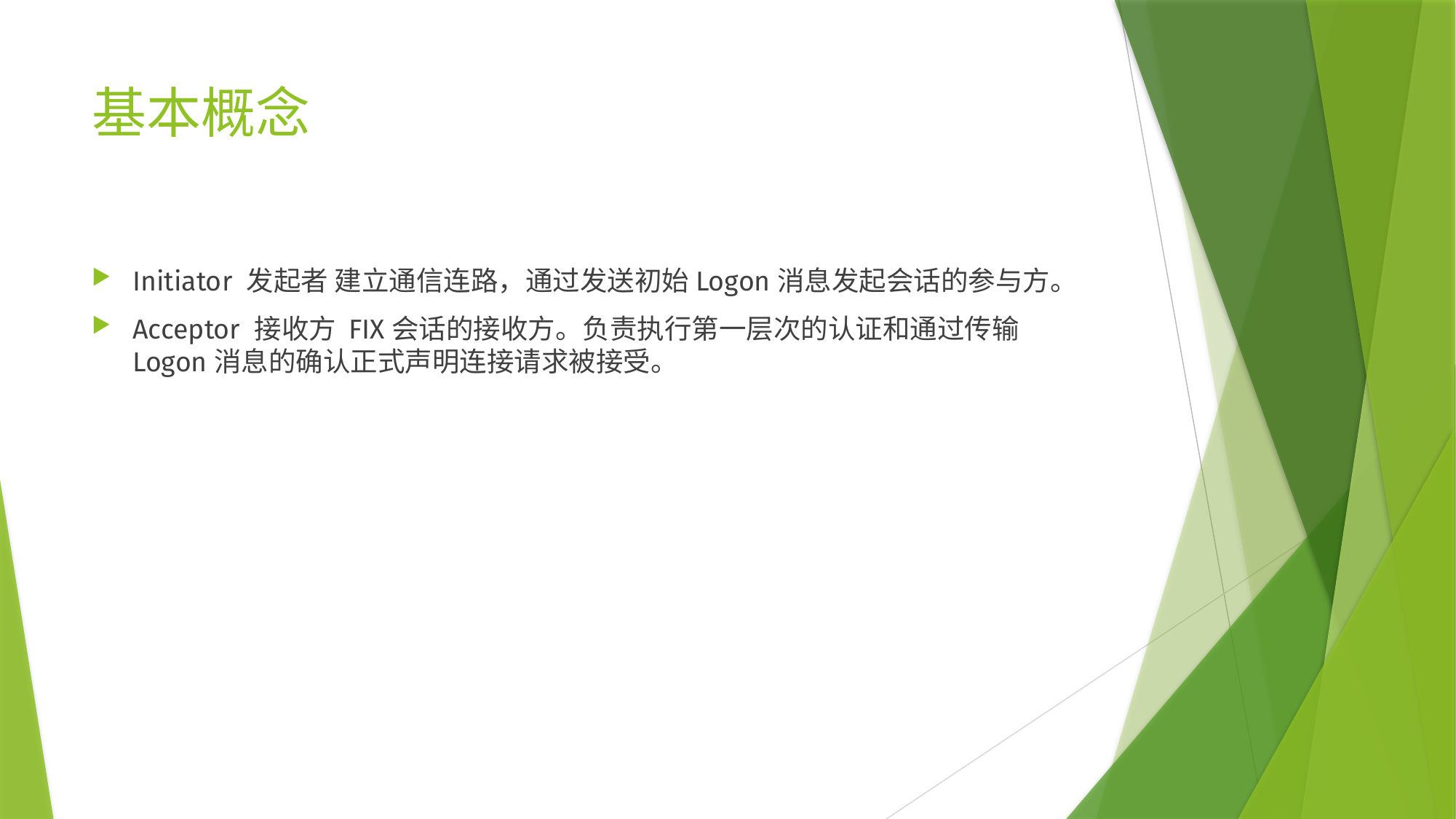

# 基本概念
Initiator 发起者 建立通信连路，通过发送初始Logon消息发起会话的参与方。
Acceptor 接收方 FIX会话的接收方。负责执行第一层次的认证和通过传输Logon消息的确认正式声明连接请求被接受。